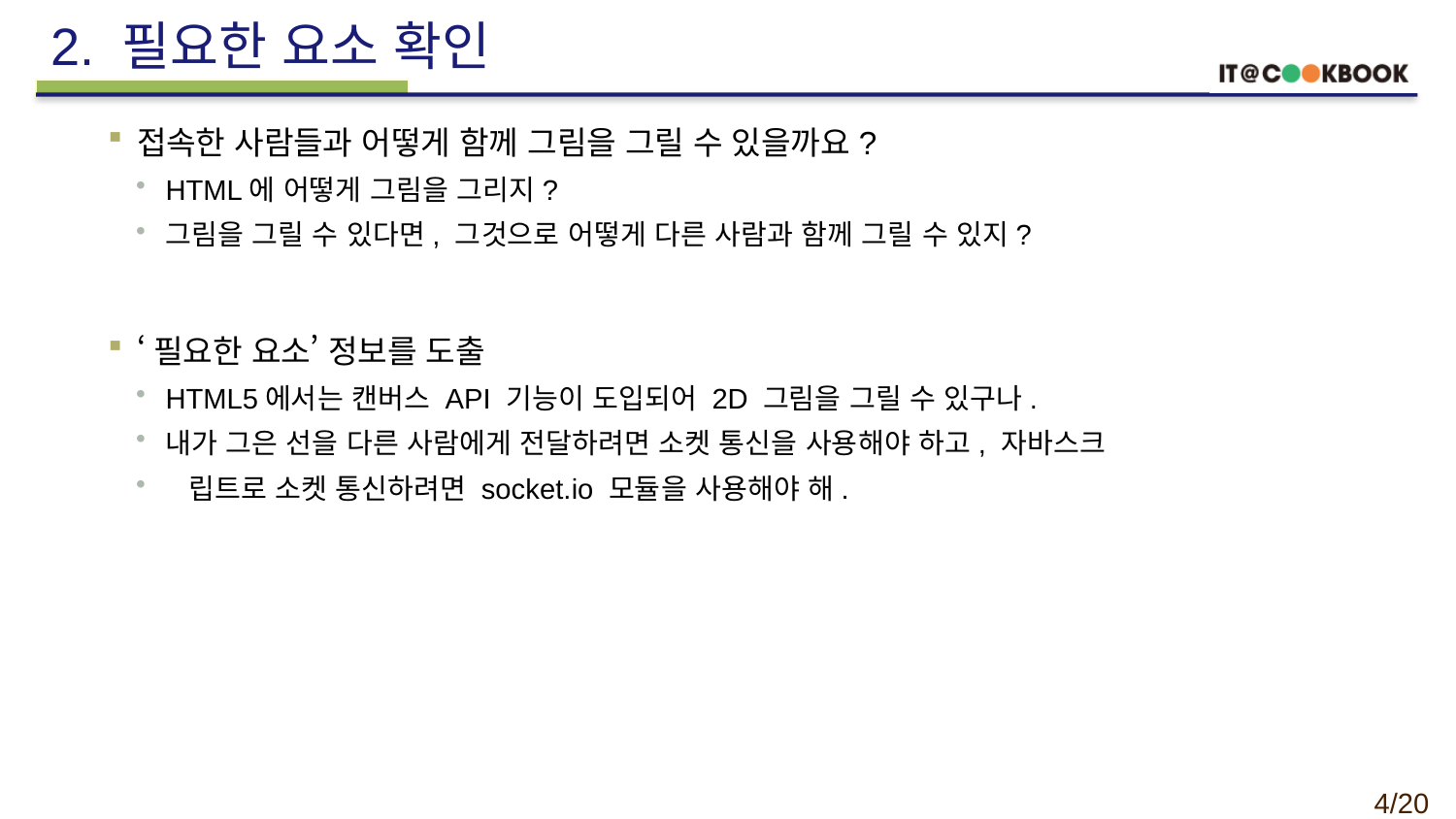

# 2. 필요한 요소 확인
접속한 사람들과 어떻게 함께 그림을 그릴 수 있을까요?
HTML에 어떻게 그림을 그리지?
그림을 그릴 수 있다면, 그것으로 어떻게 다른 사람과 함께 그릴 수 있지?

‘필요한 요소’ 정보를 도출
HTML5에서는 캔버스 API 기능이 도입되어 2D 그림을 그릴 수 있구나.
내가 그은 선을 다른 사람에게 전달하려면 소켓 통신을 사용해야 하고, 자바스크
  립트로 소켓 통신하려면 socket.io 모듈을 사용해야 해.